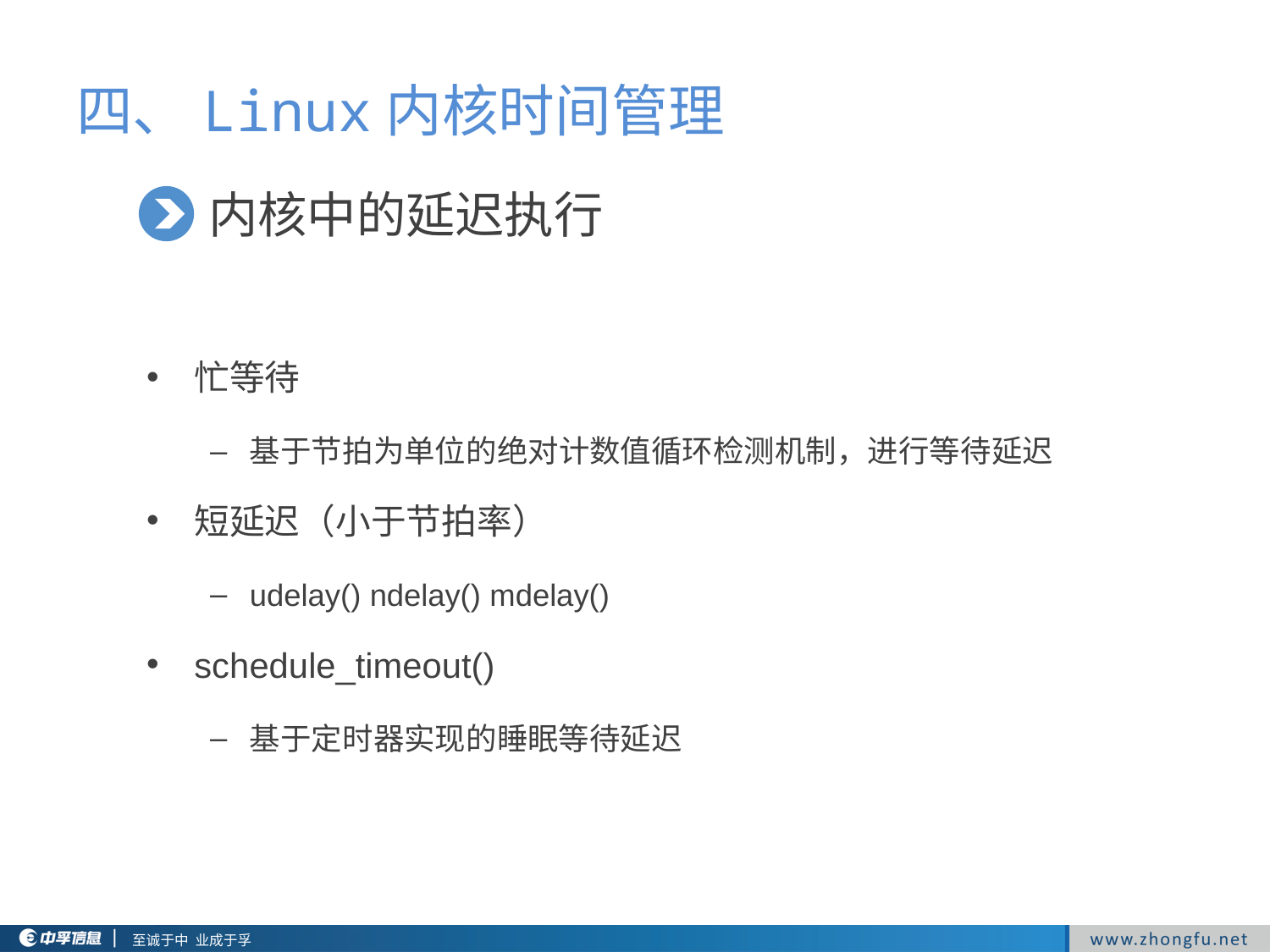

四、Linux内核时间管理
内核中的延迟执行

忙等待
基于节拍为单位的绝对计数值循环检测机制，进行等待延迟
短延迟（小于节拍率）
udelay() ndelay() mdelay()
schedule_timeout()
基于定时器实现的睡眠等待延迟